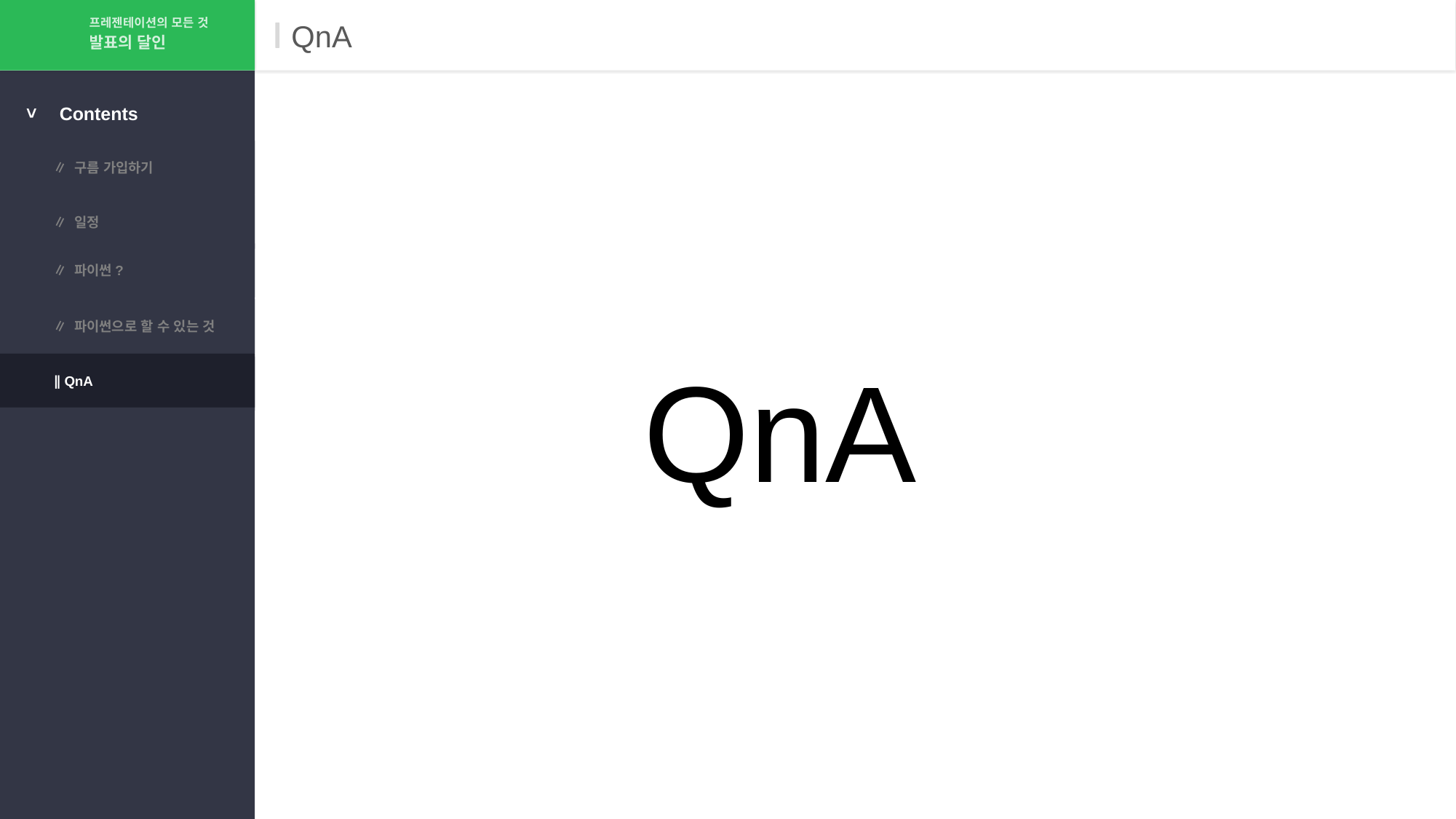

프레젠테이션의 모든 것
# QnA
발표의 달인
>
Contents
∥ 구름 가입하기
∥ 일정
∥ 파이썬?
∥ 파이썬으로 할 수 있는 것
QnA
∥ QnA
∥ Q&A